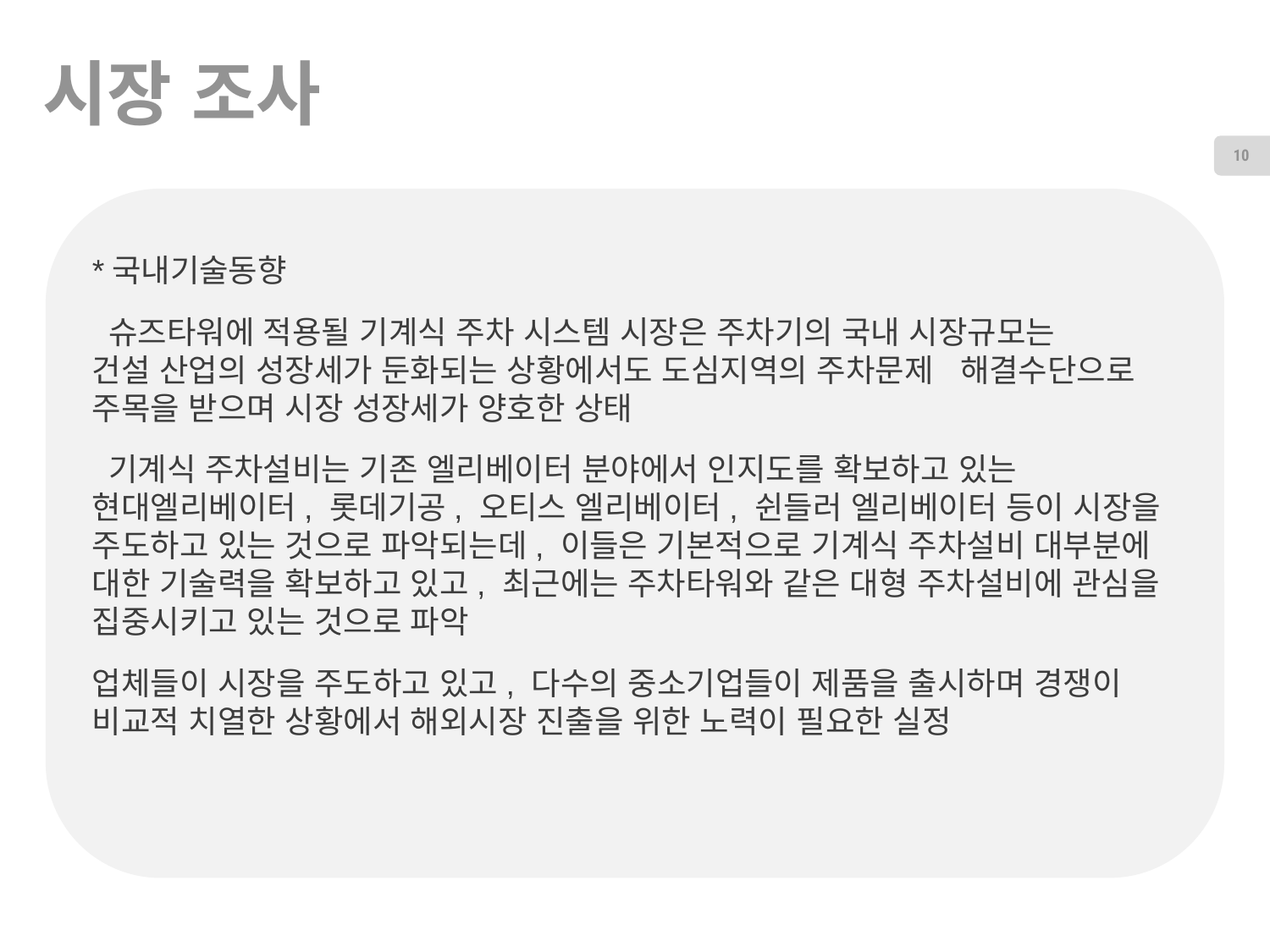

# 시장 조사
10

*국내기술동향

 슈즈타워에 적용될 기계식 주차 시스템 시장은 주차기의 국내 시장규모는
건설 산업의 성장세가 둔화되는 상황에서도 도심지역의 주차문제   해결수단으로 주목을 받으며 시장 성장세가 양호한 상태

 기계식 주차설비는 기존 엘리베이터 분야에서 인지도를 확보하고 있는 현대엘리베이터, 롯데기공, 오티스 엘리베이터, 쉰들러 엘리베이터 등이 시장을 주도하고 있는 것으로 파악되는데, 이들은 기본적으로 기계식 주차설비 대부분에 대한 기술력을 확보하고 있고, 최근에는 주차타워와 같은 대형 주차설비에 관심을 집중시키고 있는 것으로 파악

업체들이 시장을 주도하고 있고, 다수의 중소기업들이 제품을 출시하며 경쟁이 비교적 치열한 상황에서 해외시장 진출을 위한 노력이 필요한 실정